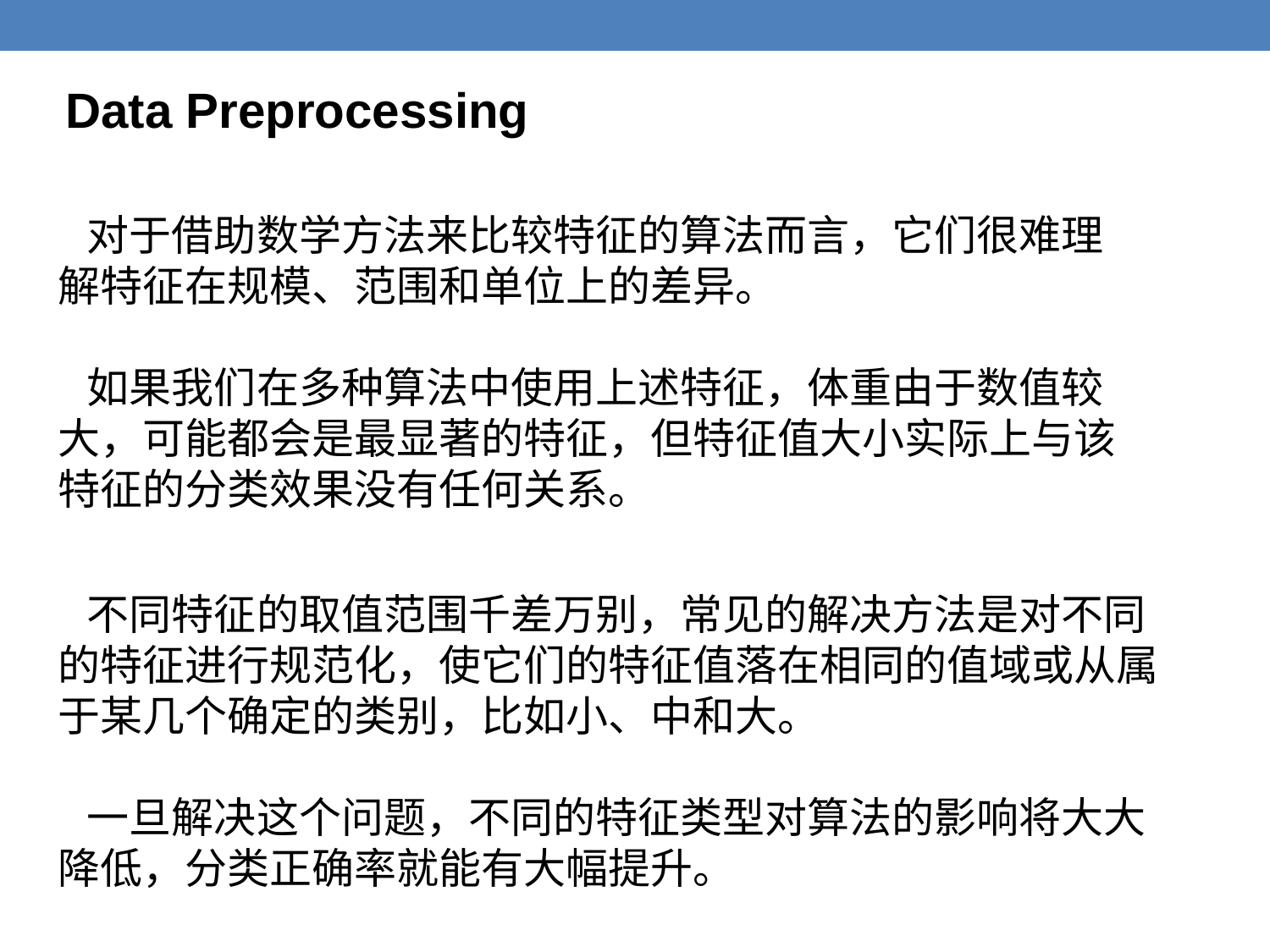

Data Preprocessing
  对于借助数学方法来比较特征的算法而言，它们很难理解特征在规模、范围和单位上的差异。

  如果我们在多种算法中使用上述特征，体重由于数值较大，可能都会是最显著的特征，但特征值大小实际上与该特征的分类效果没有任何关系。
  不同特征的取值范围千差万别，常见的解决方法是对不同的特征进行规范化，使它们的特征值落在相同的值域或从属于某几个确定的类别，比如小、中和大。

  一旦解决这个问题，不同的特征类型对算法的影响将大大降低，分类正确率就能有大幅提升。